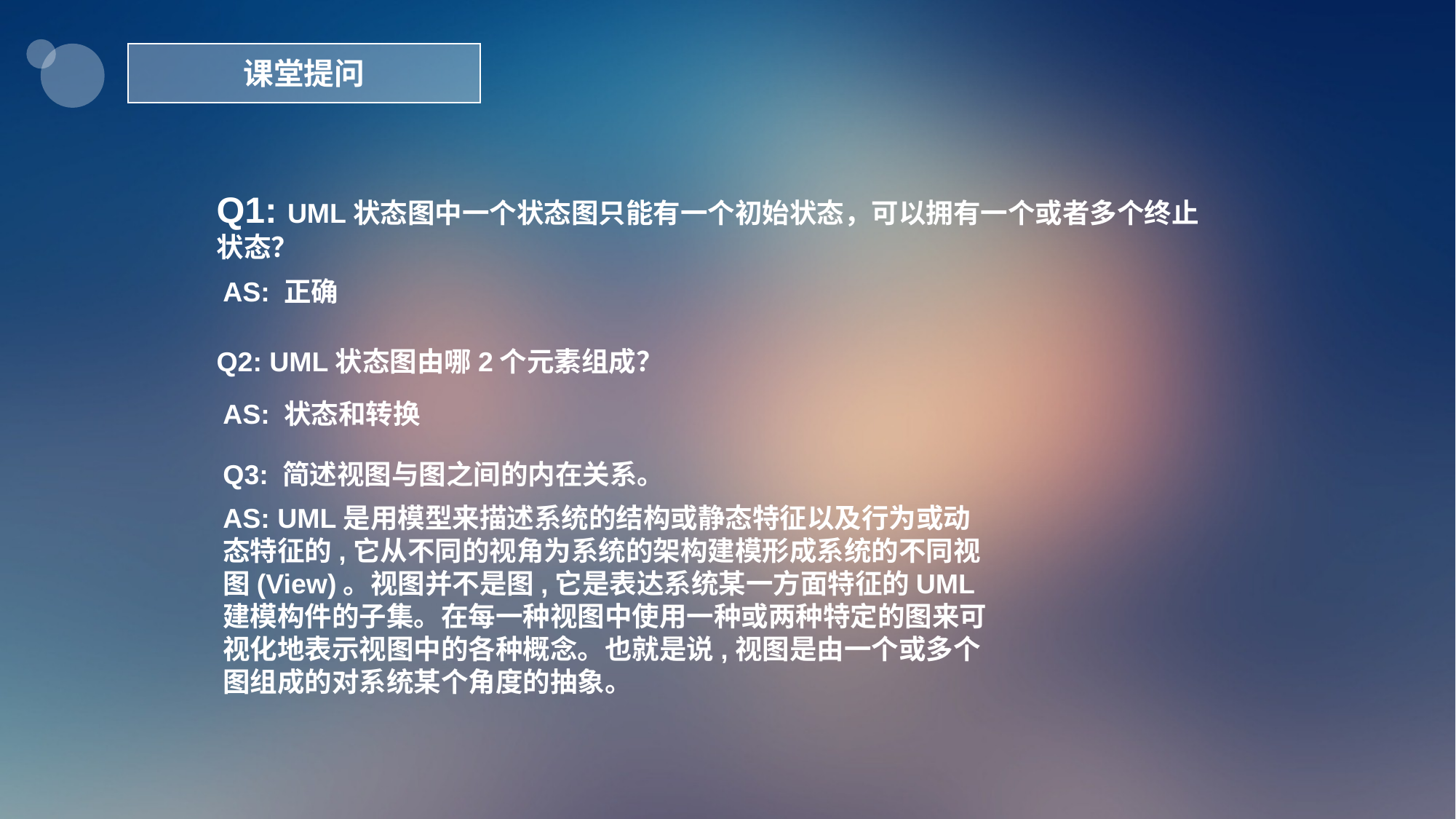

课堂提问
Q1: UML状态图中一个状态图只能有一个初始状态，可以拥有一个或者多个终止状态？
AS: 正确
Q2: UML状态图由哪2个元素组成？
AS: 状态和转换
Q3: 简述视图与图之间的内在关系。
AS: UML是用模型来描述系统的结构或静态特征以及行为或动态特征的,它从不同的视角为系统的架构建模形成系统的不同视图(View)。视图并不是图,它是表达系统某一方面特征的UML 建模构件的子集。在每一种视图中使用一种或两种特定的图来可视化地表示视图中的各种概念。也就是说,视图是由一个或多个图组成的对系统某个角度的抽象。